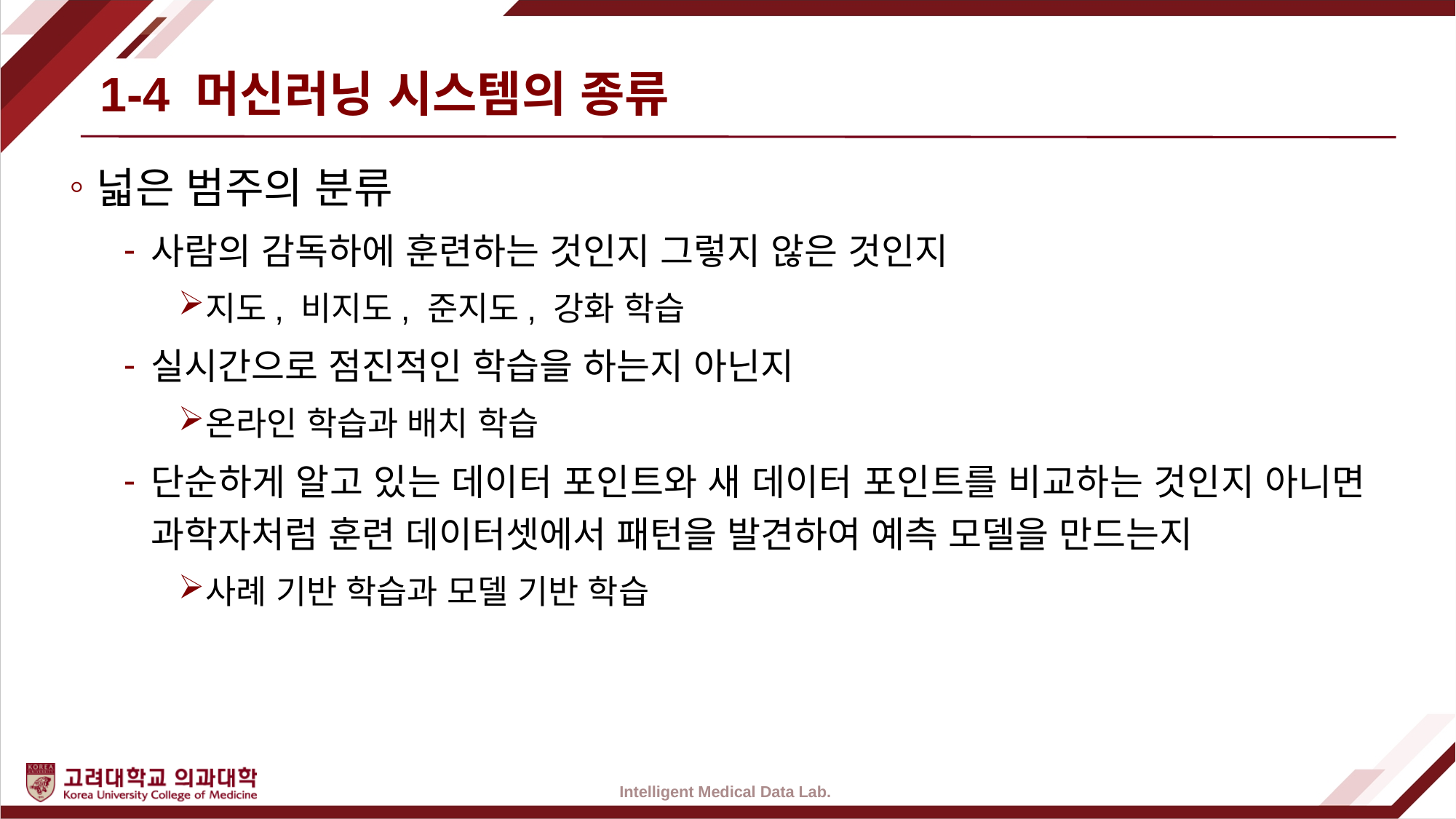

# 1-4 머신러닝 시스템의 종류
넓은 범주의 분류
사람의 감독하에 훈련하는 것인지 그렇지 않은 것인지
지도, 비지도, 준지도, 강화 학습
실시간으로 점진적인 학습을 하는지 아닌지
온라인 학습과 배치 학습
단순하게 알고 있는 데이터 포인트와 새 데이터 포인트를 비교하는 것인지 아니면 과학자처럼 훈련 데이터셋에서 패턴을 발견하여 예측 모델을 만드는지
사례 기반 학습과 모델 기반 학습

Intelligent Medical Data Lab.